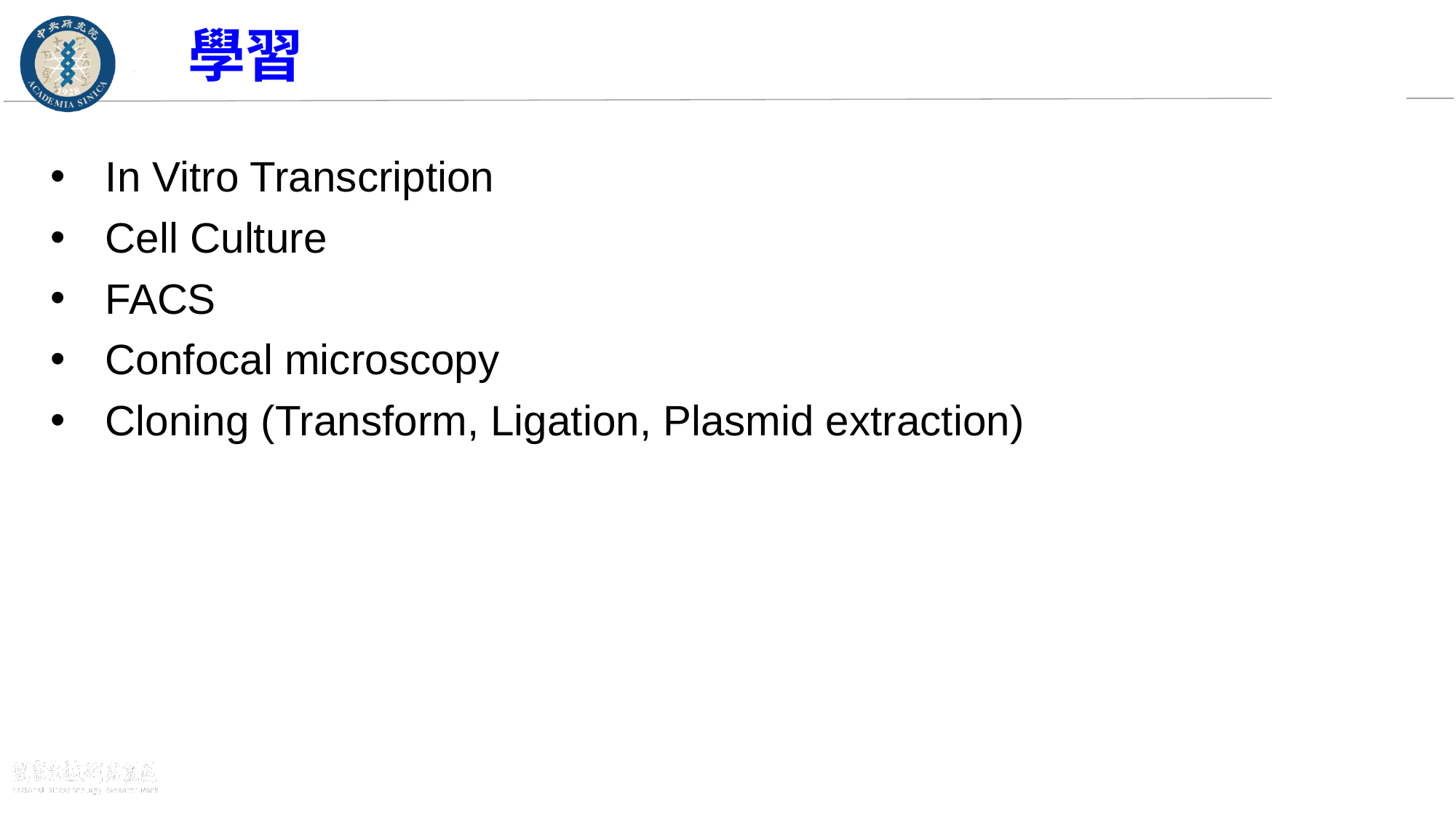

# 學習
In Vitro Transcription
Cell Culture
FACS
Confocal microscopy
Cloning (Transform, Ligation, Plasmid extraction)